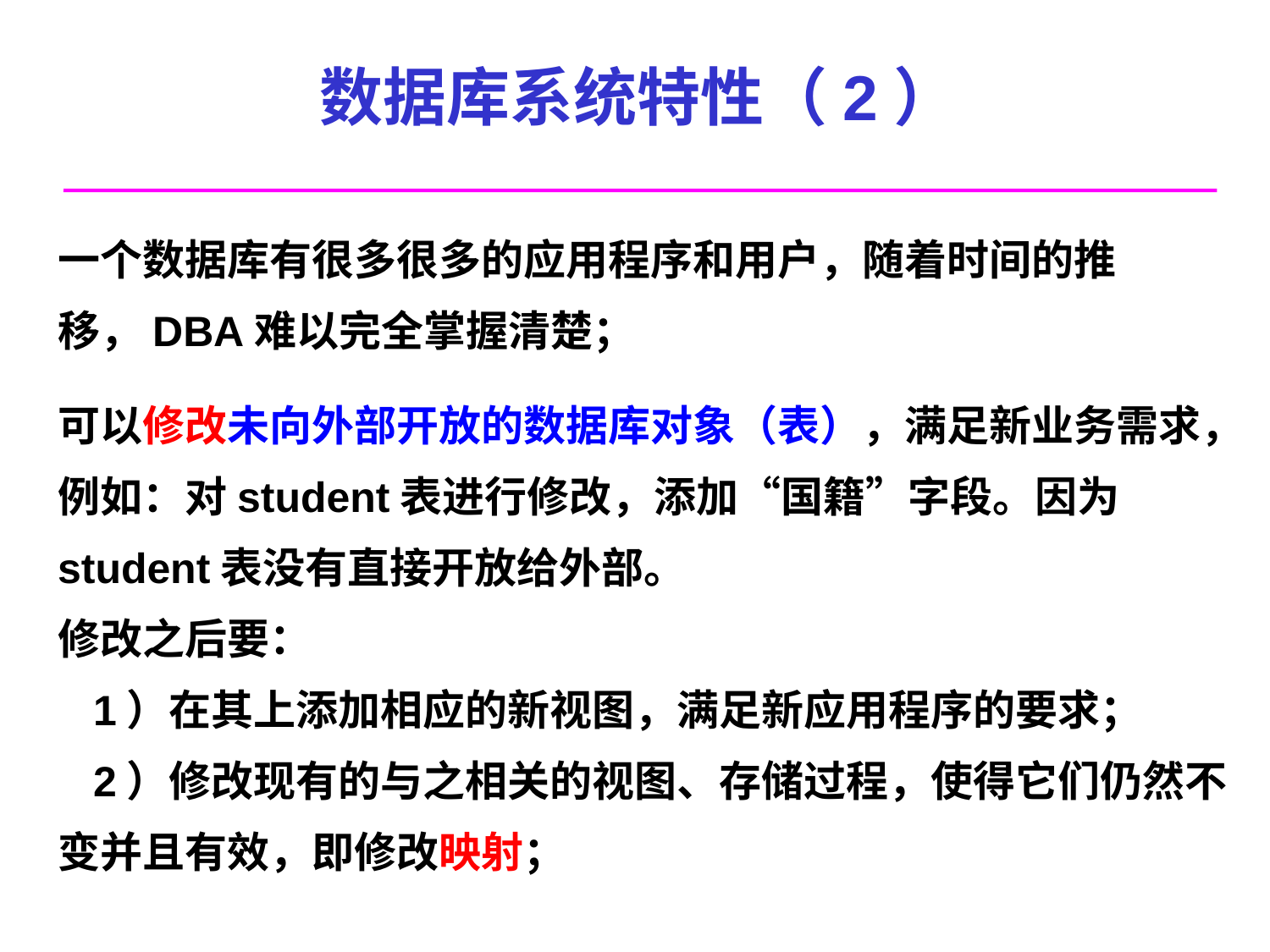

# 数据库系统特性（2）
一个数据库有很多很多的应用程序和用户，随着时间的推移，DBA难以完全掌握清楚；

可以修改未向外部开放的数据库对象（表），满足新业务需求，例如：对student表进行修改，添加“国籍”字段。因为student表没有直接开放给外部。
修改之后要：
   1）在其上添加相应的新视图，满足新应用程序的要求；
   2）修改现有的与之相关的视图、存储过程，使得它们仍然不变并且有效，即修改映射；